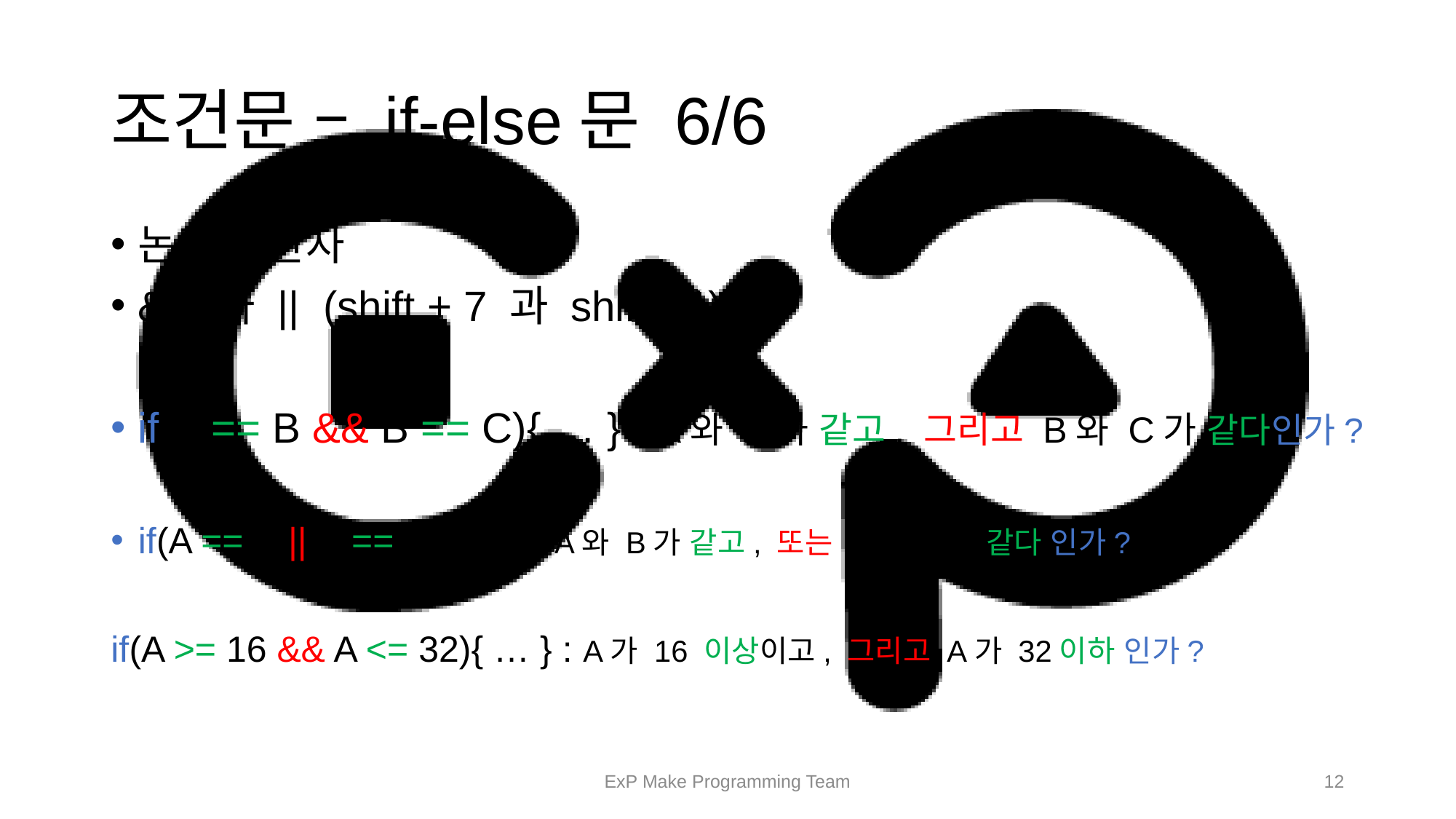

# 조건문 – if-else문 6/6
논리 연산자
&& 과 ||  (shift + 7 과 shift + \)

if(A == B && B == C){ … } : A와 B가 같고, 그리고 B와 C가 같다인가?

if(A == B || B == C){ … } : A와 B가 같고, 또는 B와 C가 같다 인가?

if(A >= 16 && A <= 32){ … } : A가 16 이상이고, 그리고 A가 32이하 인가?

ExP Make Programming Team
12